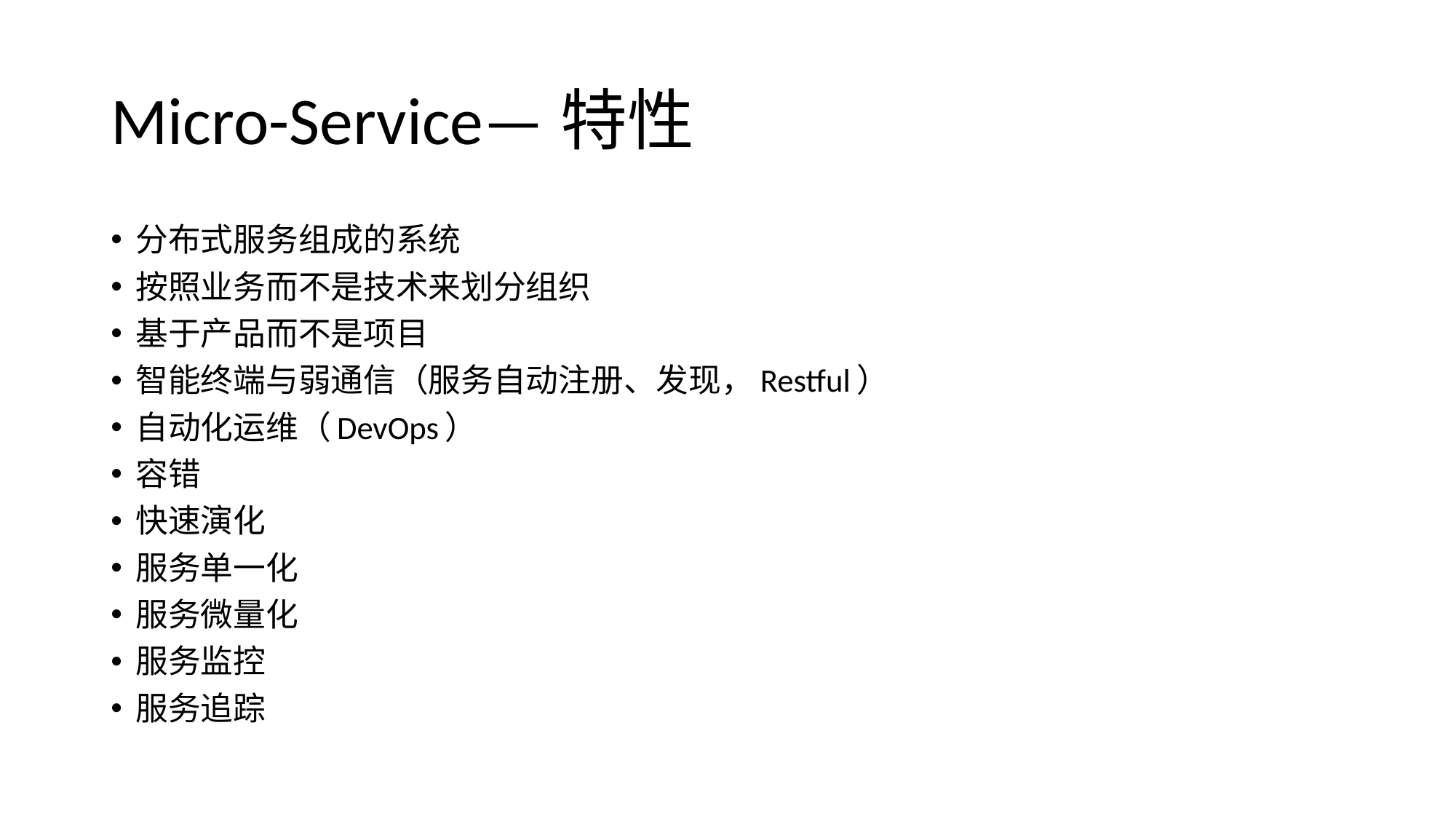

# Micro-Service—特性
分布式服务组成的系统
按照业务而不是技术来划分组织
基于产品而不是项目
智能终端与弱通信（服务自动注册、发现，Restful）
自动化运维（DevOps）
容错
快速演化
服务单一化
服务微量化
服务监控
服务追踪